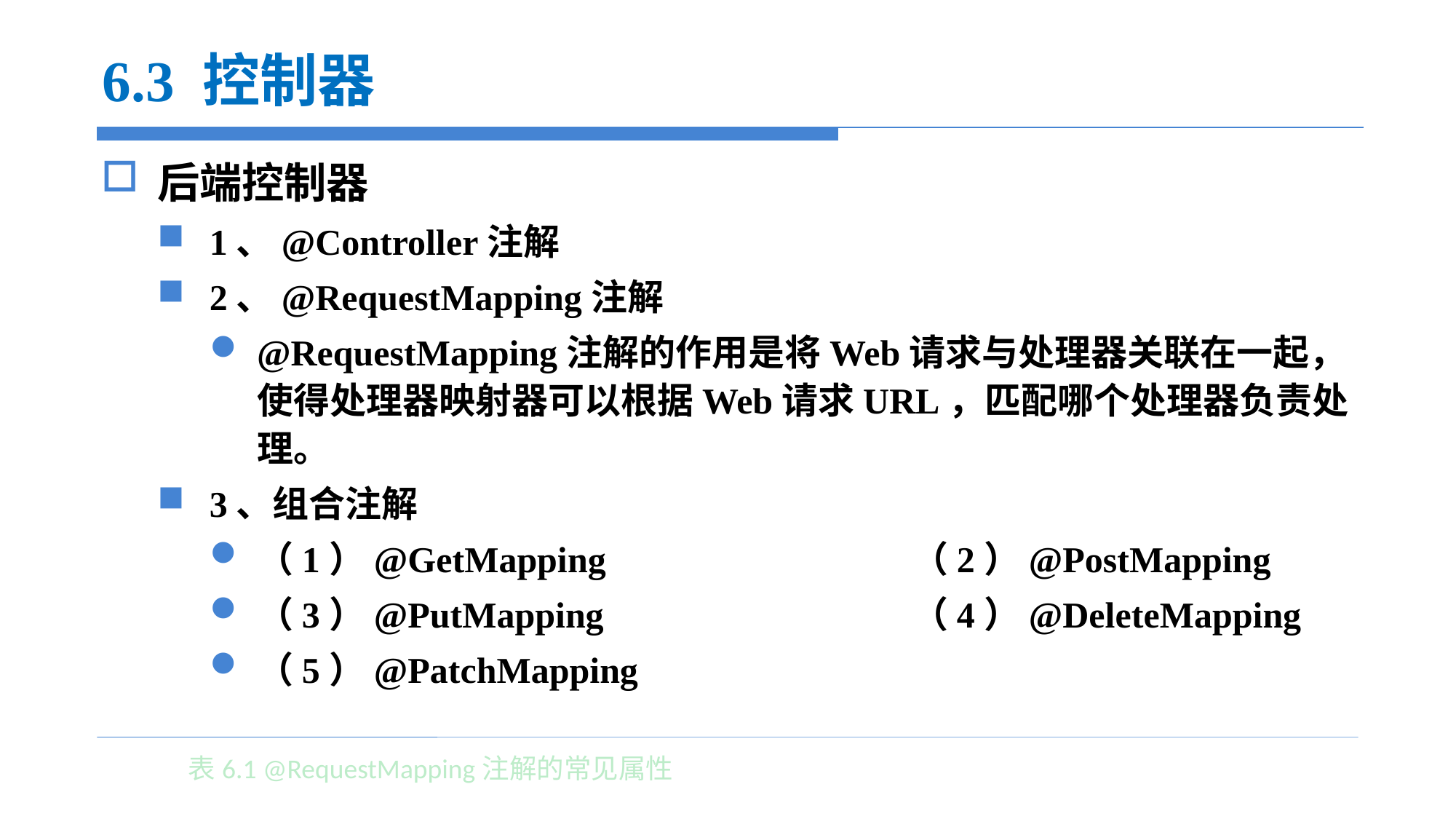

# 6.3 控制器
后端控制器
1、@Controller注解
2、@RequestMapping注解
@RequestMapping注解的作用是将Web请求与处理器关联在一起，使得处理器映射器可以根据Web请求URL，匹配哪个处理器负责处理。
3、组合注解
（1）@GetMapping			（2）@PostMapping
（3）@PutMapping			（4）@DeleteMapping
（5）@PatchMapping
13
表6.1 @RequestMapping注解的常见属性